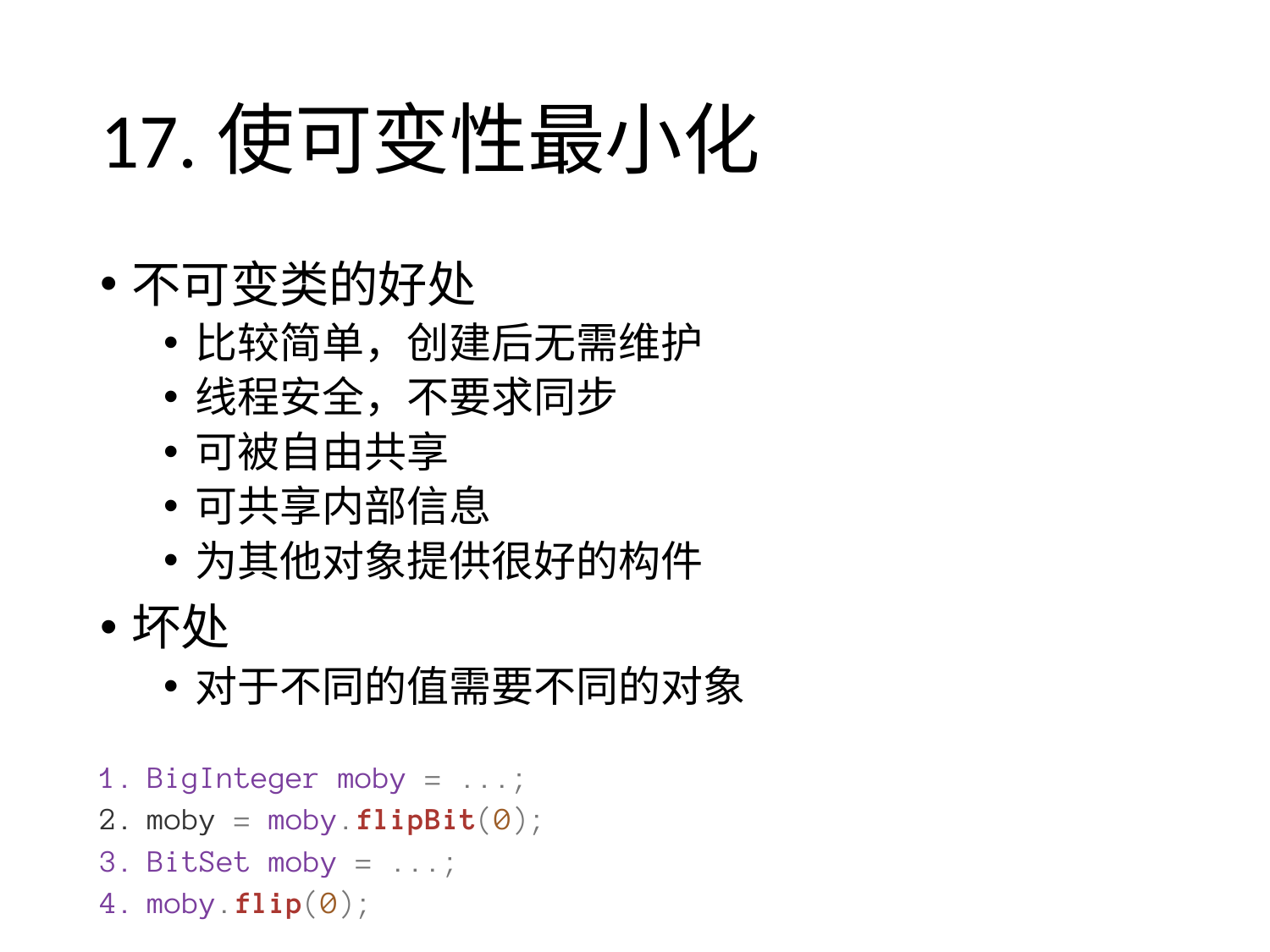

# 17.使可变性最小化
不可变类的好处
比较简单，创建后无需维护
线程安全，不要求同步
可被自由共享
可共享内部信息
为其他对象提供很好的构件
坏处
对于不同的值需要不同的对象

BigInteger moby = ...;
moby = moby.flipBit(0);
BitSet moby = ...;
moby.flip(0);